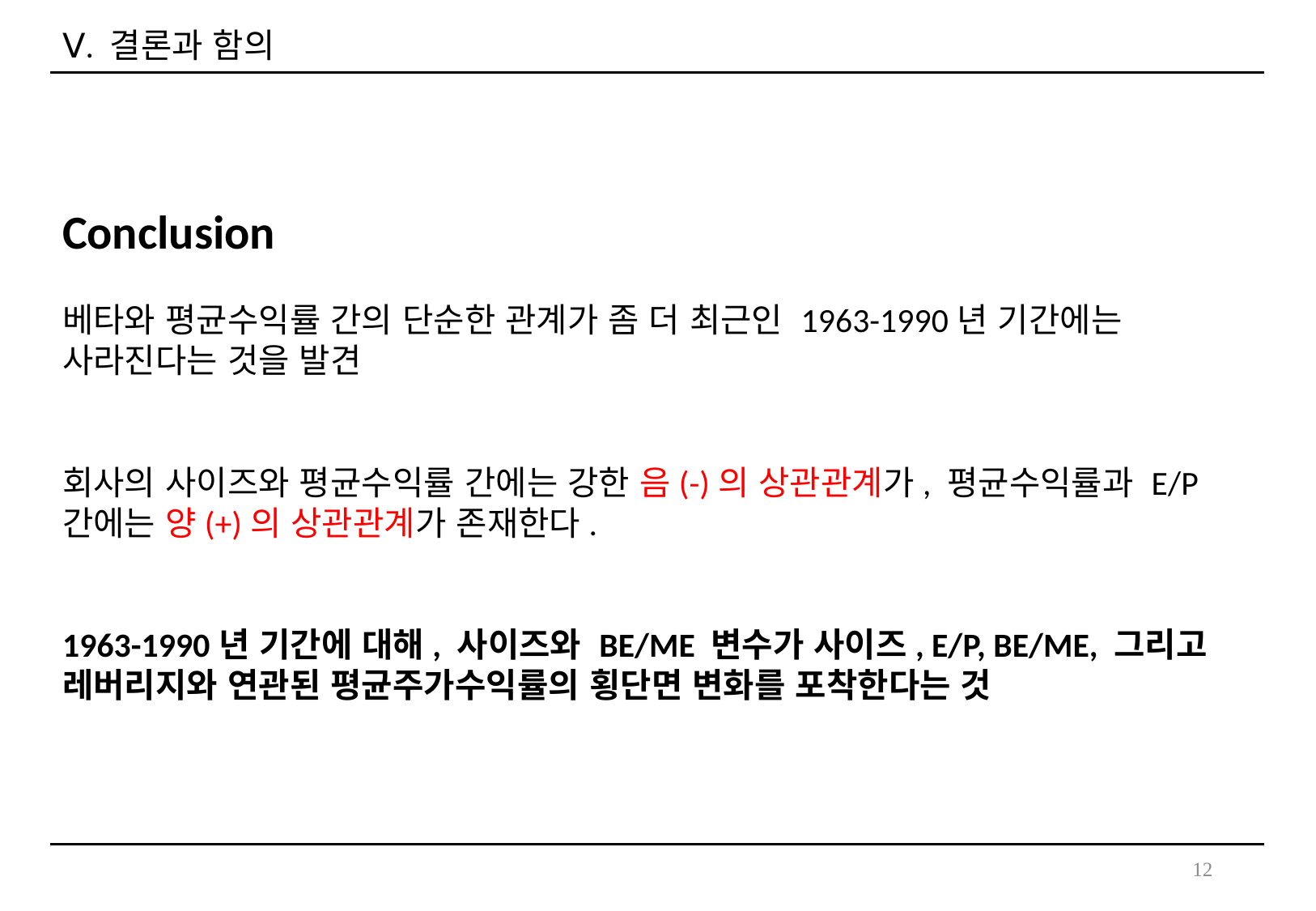

Ⅴ. 결론과 함의
Conclusion

베타와 평균수익률 간의 단순한 관계가 좀 더 최근인 1963-1990년 기간에는 사라진다는 것을 발견

회사의 사이즈와 평균수익률 간에는 강한 음(-)의 상관관계가, 평균수익률과 E/P 간에는 양(+)의 상관관계가 존재한다.

1963-1990년 기간에 대해, 사이즈와 BE/ME 변수가 사이즈, E/P, BE/ME, 그리고 레버리지와 연관된 평균주가수익률의 횡단면 변화를 포착한다는 것
12